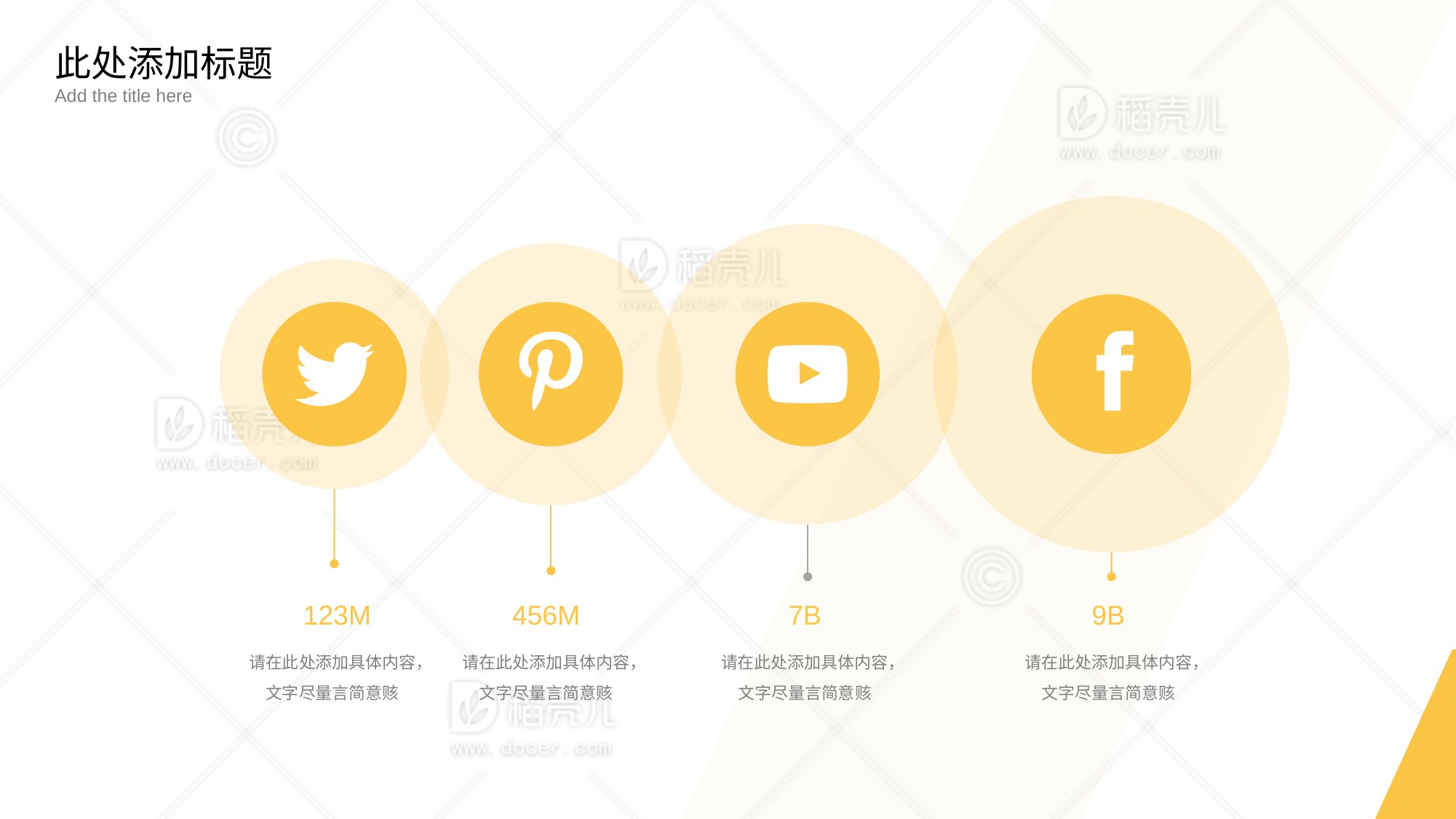

此处添加标题
Add the title here

123M
456M
7B
9B

请在此处添加具体内容，文字尽量言简意赅
请在此处添加具体内容，文字尽量言简意赅
请在此处添加具体内容，文字尽量言简意赅
请在此处添加具体内容，文字尽量言简意赅